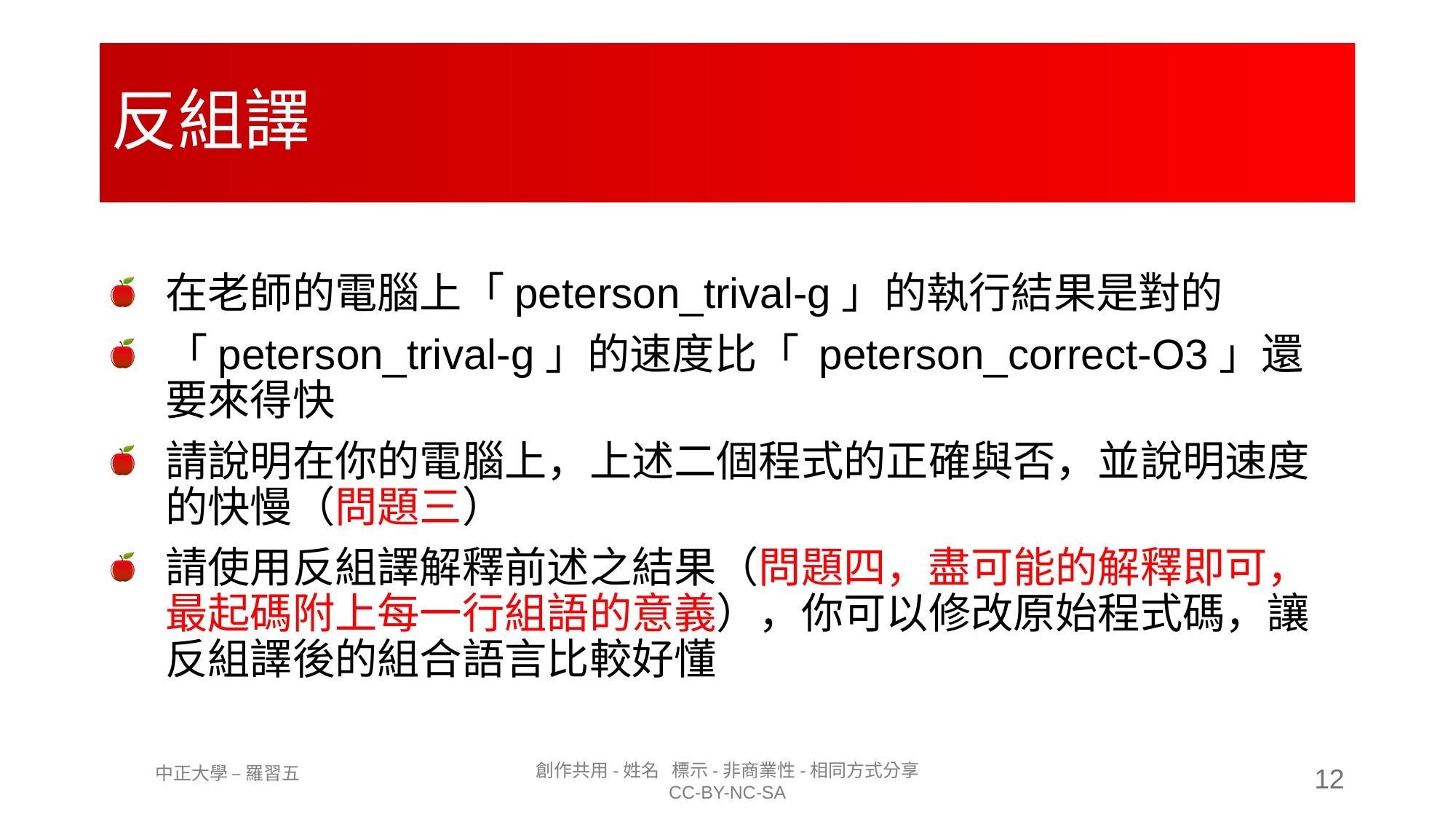

# 反組譯
在老師的電腦上「peterson_trival-g」的執行結果是對的
「peterson_trival-g」的速度比「 peterson_correct-O3」還要來得快
請說明在你的電腦上，上述二個程式的正確與否，並說明速度的快慢（問題三）
請使用反組譯解釋前述之結果（問題四，盡可能的解釋即可，最起碼附上每一行組語的意義），你可以修改原始程式碼，讓反組譯後的組合語言比較好懂